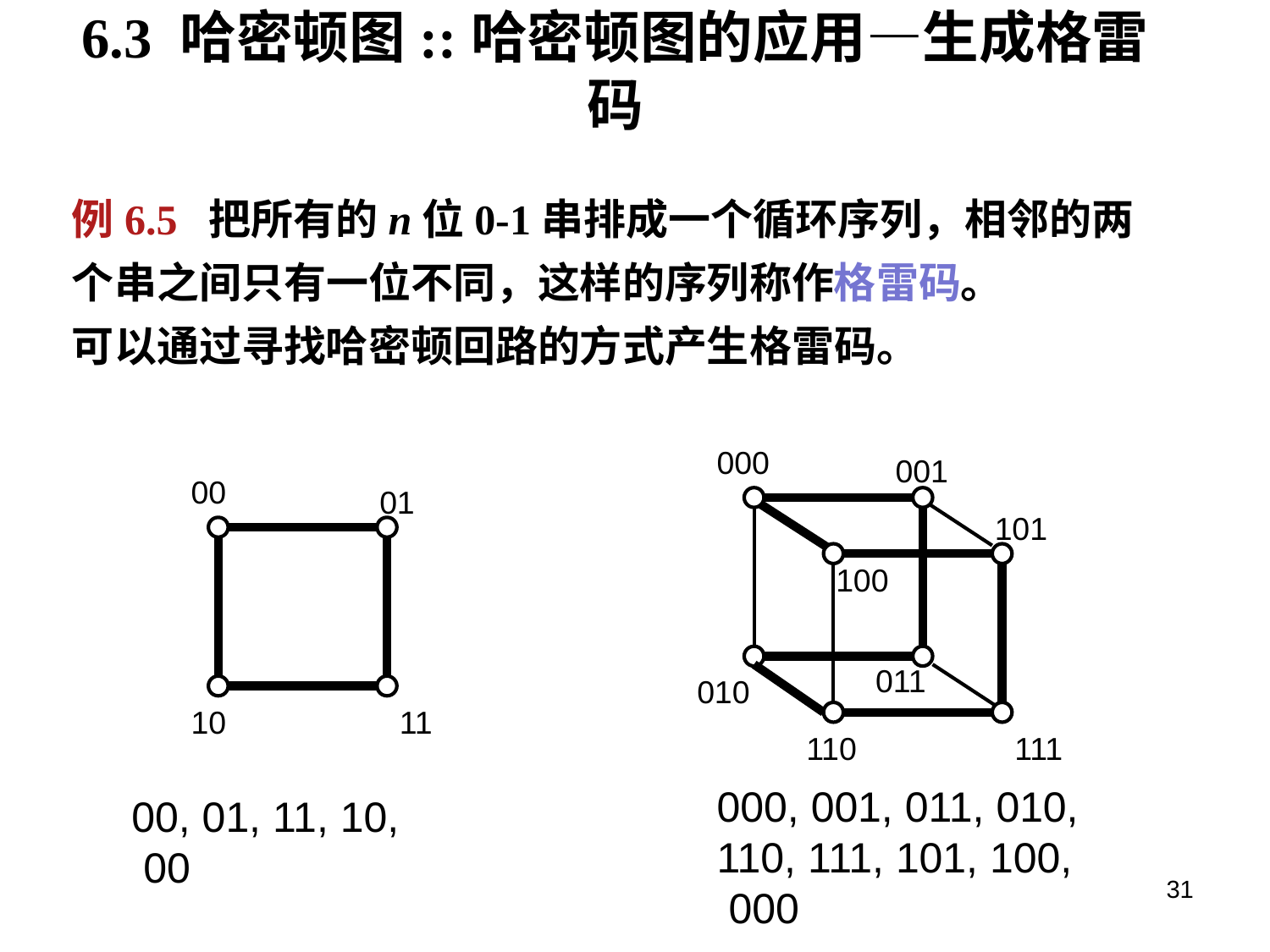

# 6.3 哈密顿图::哈密顿图的应用—生成格雷码
例6.5  把所有的n位0-1串排成一个循环序列，相邻的两个串之间只有一位不同，这样的序列称作格雷码。
可以通过寻找哈密顿回路的方式产生格雷码。
000
001
00
01

101

100

011
010

10
11

110
111
000, 001, 011, 010,
110, 111, 101, 100,
 000
00, 01, 11, 10,
 00
31